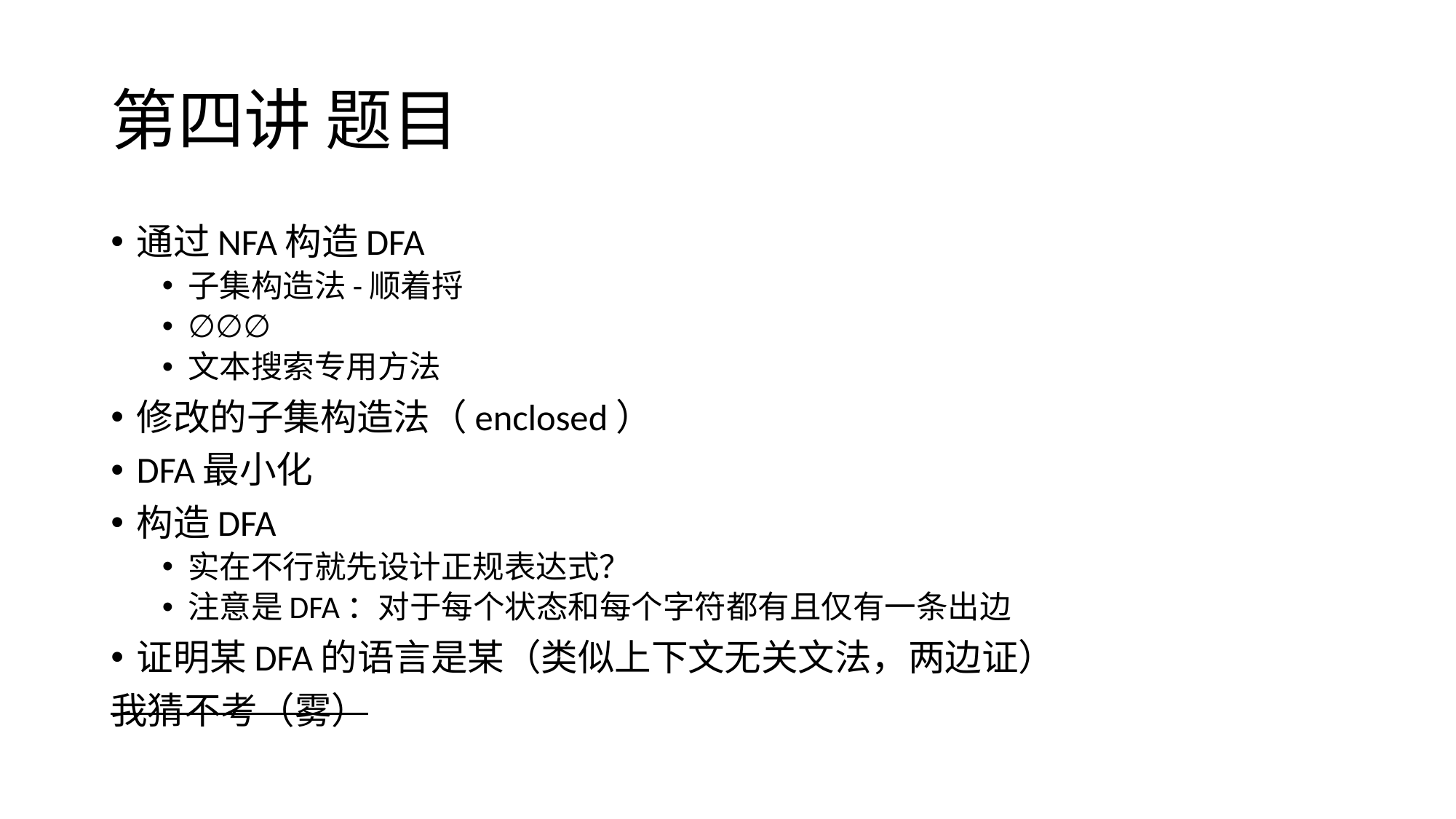

# 第四讲 题目
通过NFA构造DFA
子集构造法-顺着捋
∅∅∅
文本搜索专用方法
修改的子集构造法（enclosed）
DFA最小化
构造DFA
实在不行就先设计正规表达式？
注意是DFA：对于每个状态和每个字符都有且仅有一条出边
证明某DFA的语言是某（类似上下文无关文法，两边证）
我猜不考（雾）